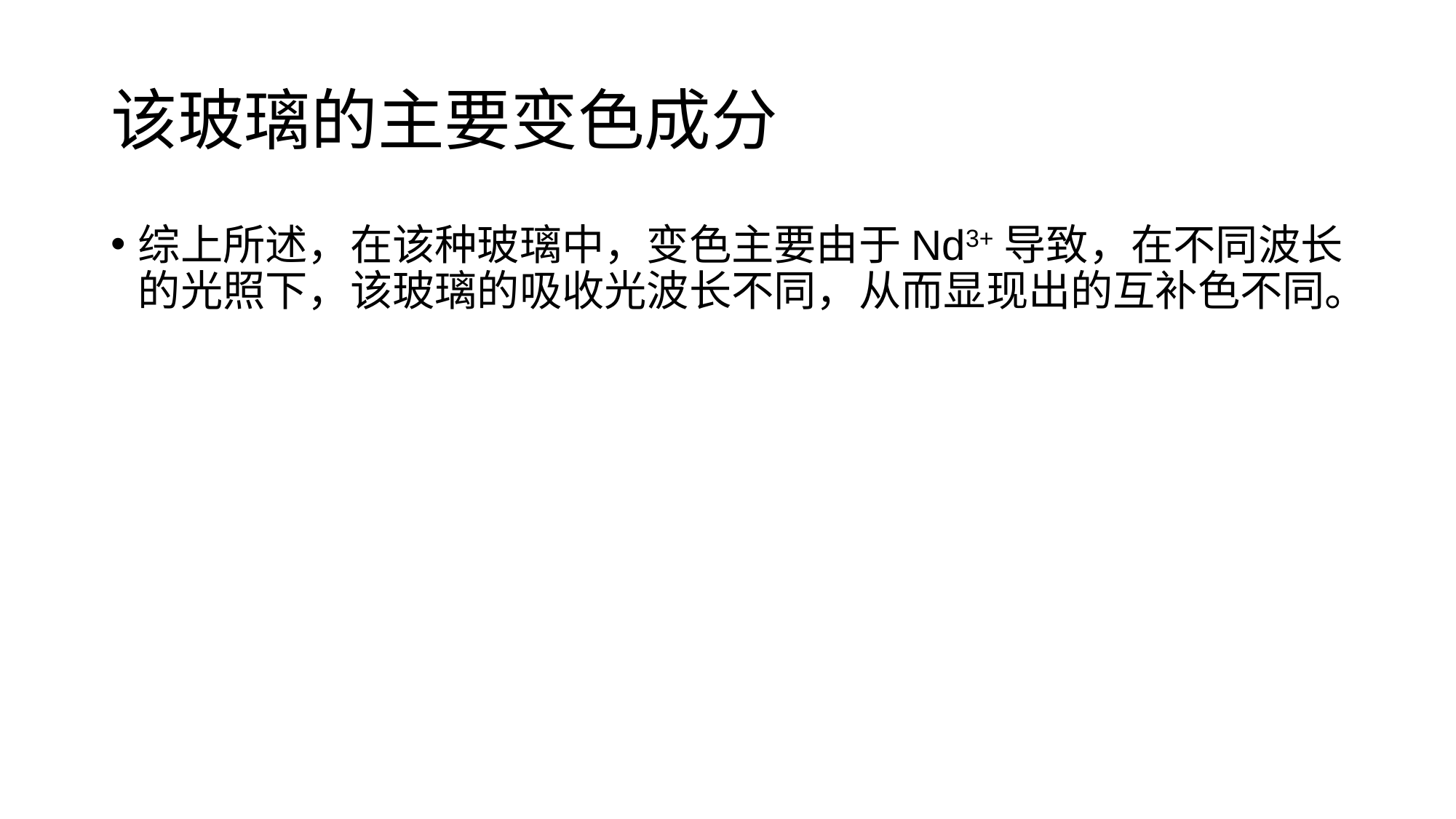

# 该玻璃的主要变色成分
综上所述，在该种玻璃中，变色主要由于Nd3+导致，在不同波长的光照下，该玻璃的吸收光波长不同，从而显现出的互补色不同。